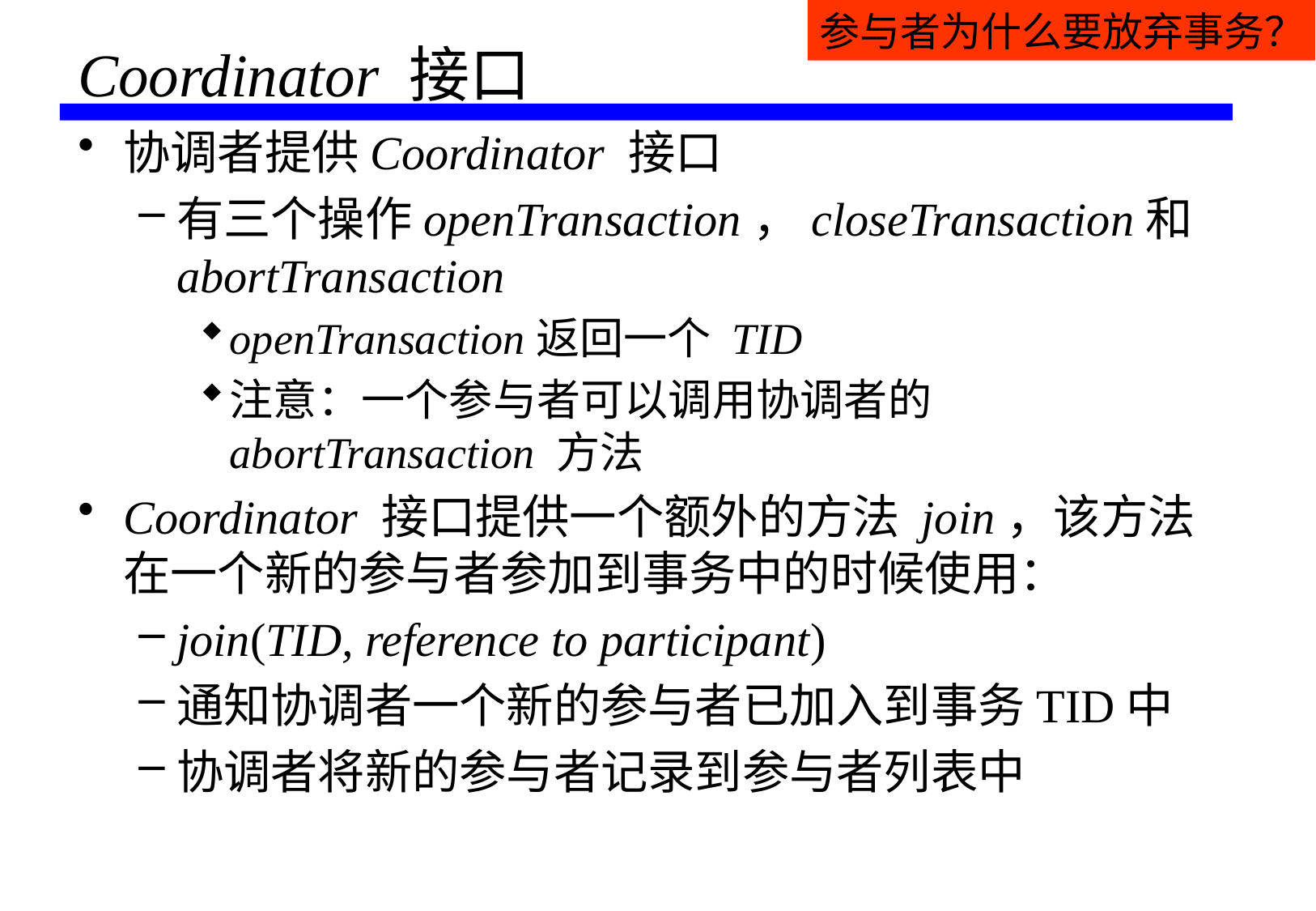

# Coordinator 接口
参与者为什么要放弃事务？
协调者提供Coordinator 接口
有三个操作openTransaction，closeTransaction和abortTransaction
openTransaction返回一个 TID
注意：一个参与者可以调用协调者的abortTransaction 方法
Coordinator 接口提供一个额外的方法 join，该方法在一个新的参与者参加到事务中的时候使用：
join(TID, reference to participant)
通知协调者一个新的参与者已加入到事务TID中
协调者将新的参与者记录到参与者列表中